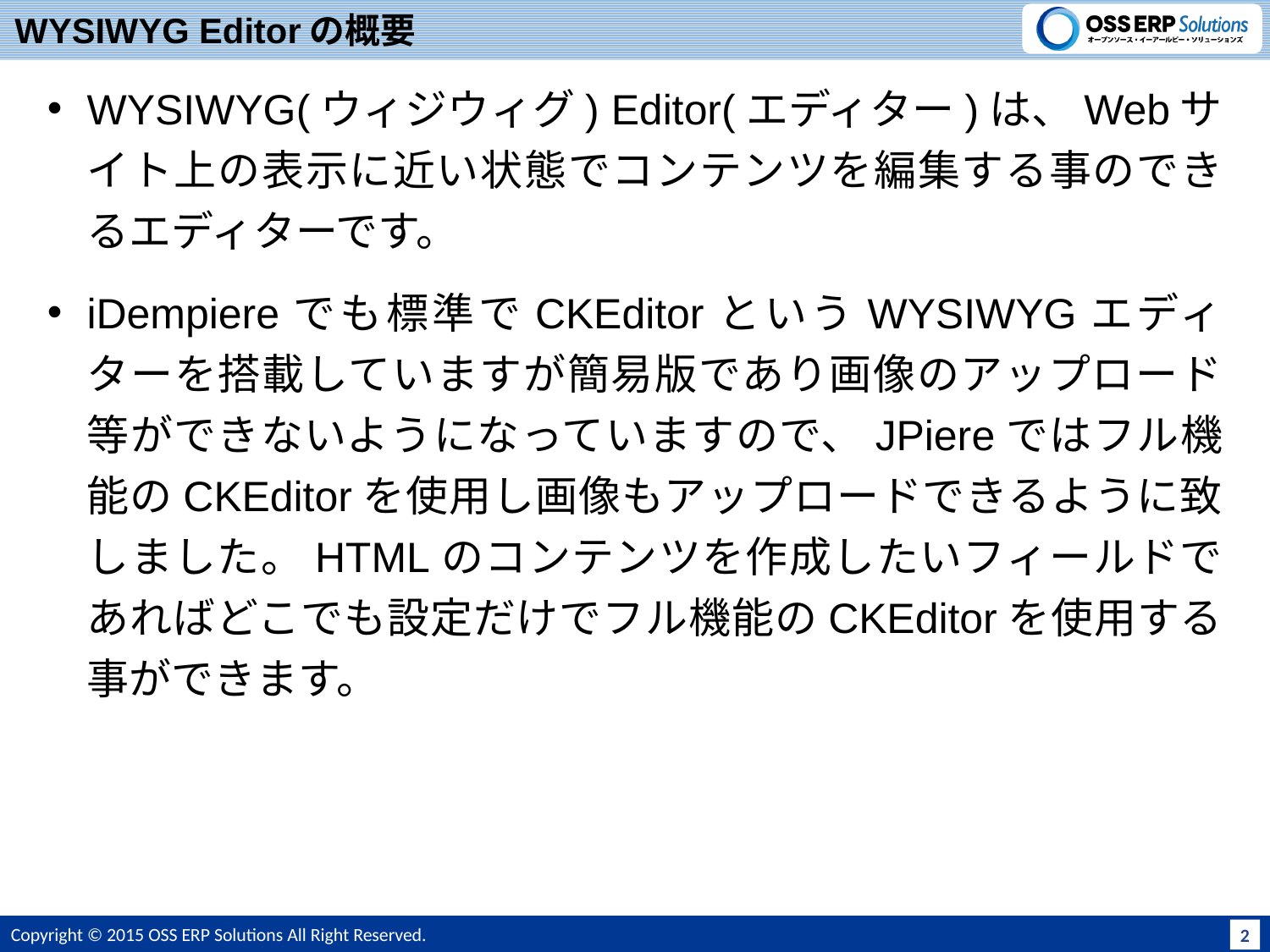

# WYSIWYG Editorの概要
WYSIWYG(ウィジウィグ) Editor(エディター)は、Webサイト上の表示に近い状態でコンテンツを編集する事のできるエディターです。
iDempiereでも標準でCKEditorというWYSIWYGエディターを搭載していますが簡易版であり画像のアップロード等ができないようになっていますので、JPiereではフル機能のCKEditorを使用し画像もアップロードできるように致しました。HTMLのコンテンツを作成したいフィールドであればどこでも設定だけでフル機能のCKEditorを使用する事ができます。